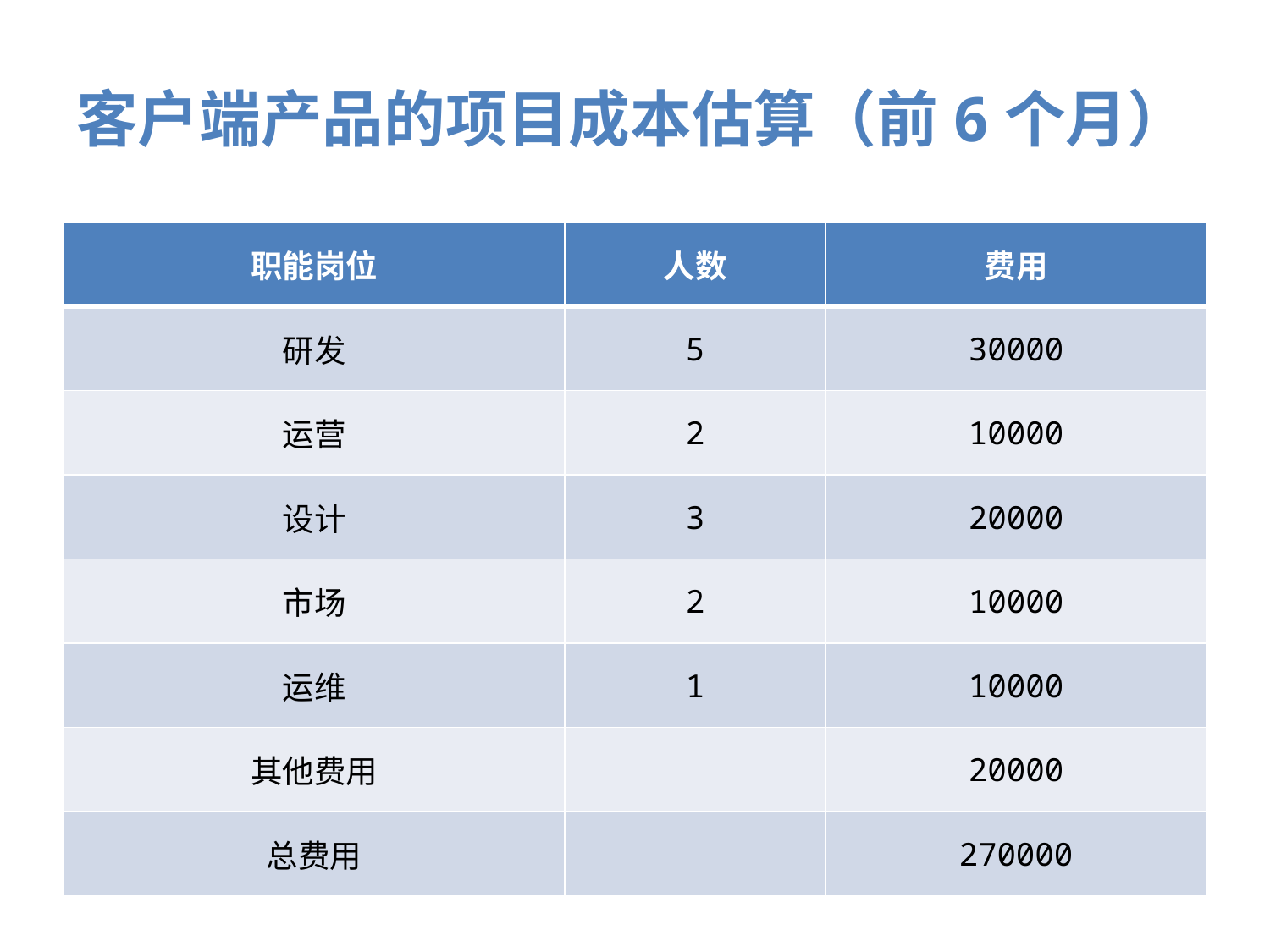

# 客户端产品的项目成本估算（前6个月）
| 职能岗位 | 人数 | 费用 |
| --- | --- | --- |
| 研发 | 5 | 30000 |
| 运营 | 2 | 10000 |
| 设计 | 3 | 20000 |
| 市场 | 2 | 10000 |
| 运维 | 1 | 10000 |
| 其他费用 |  | 20000 |
| 总费用 |  | 270000 |